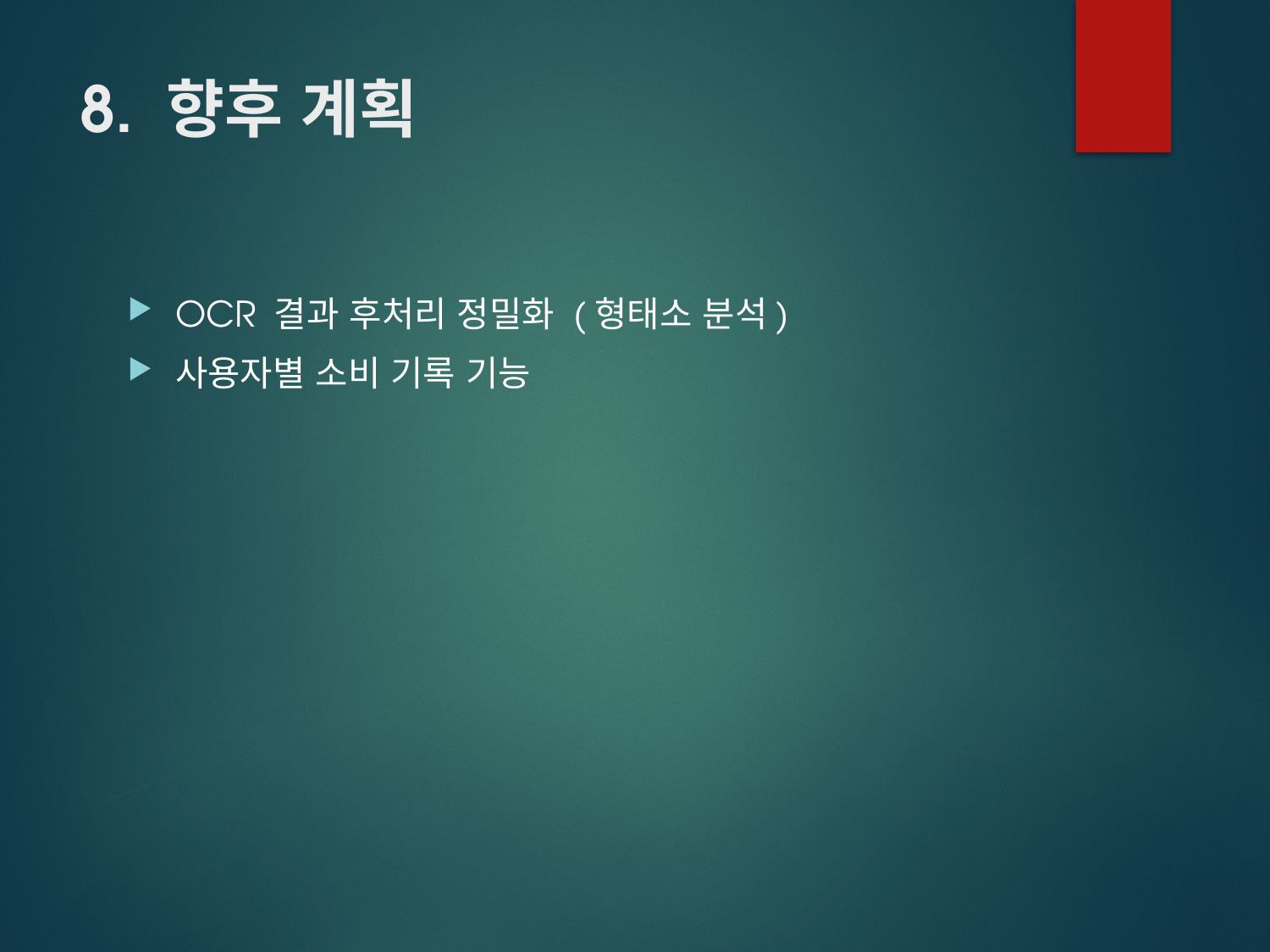

# 8. 향후 계획
OCR 결과 후처리 정밀화 (형태소 분석)
사용자별 소비 기록 기능